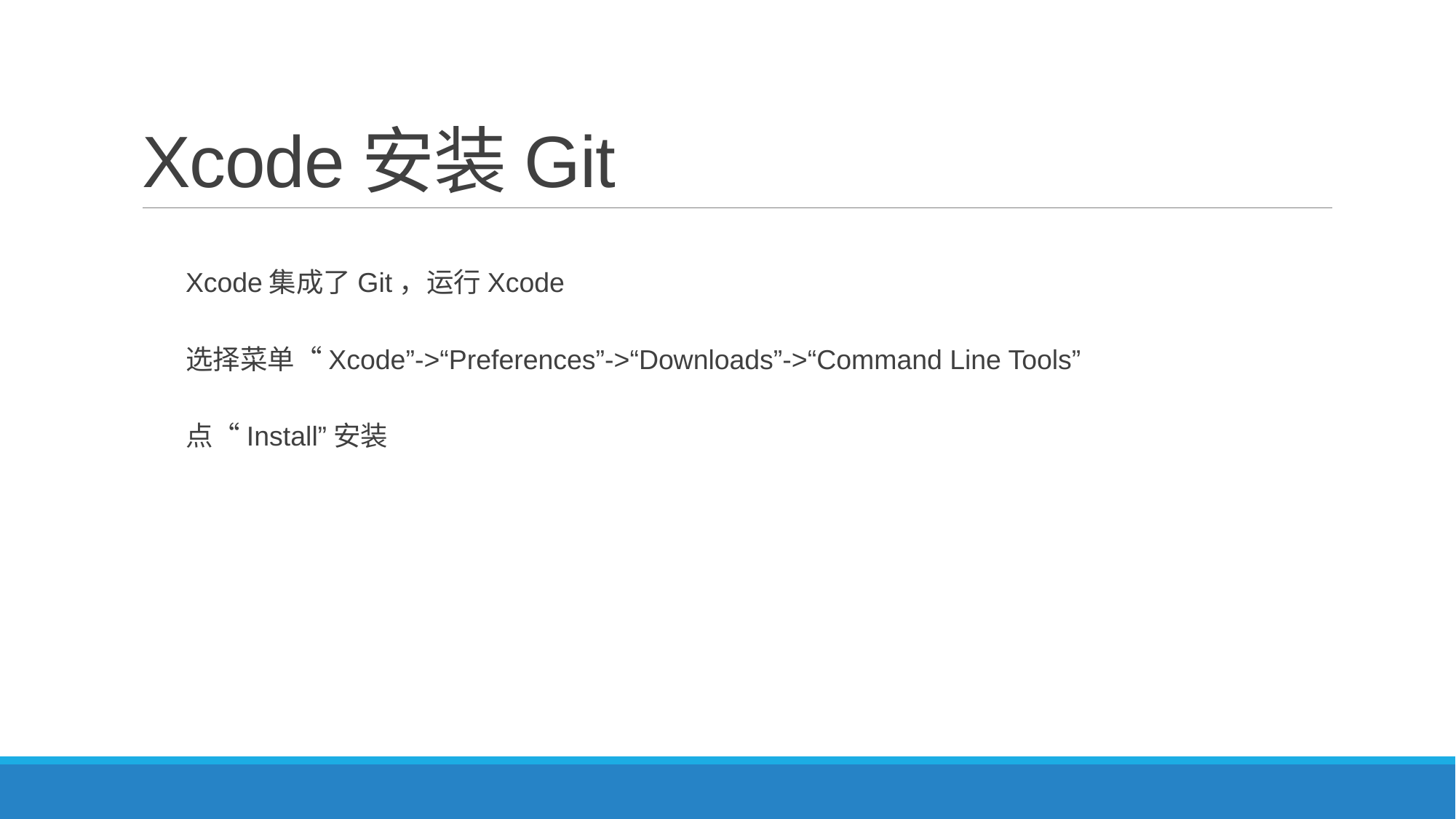

# Xcode安装Git

Xcode集成了Git，运行Xcode

选择菜单“Xcode”->“Preferences”->“Downloads”->“Command Line Tools”

点“Install”安装